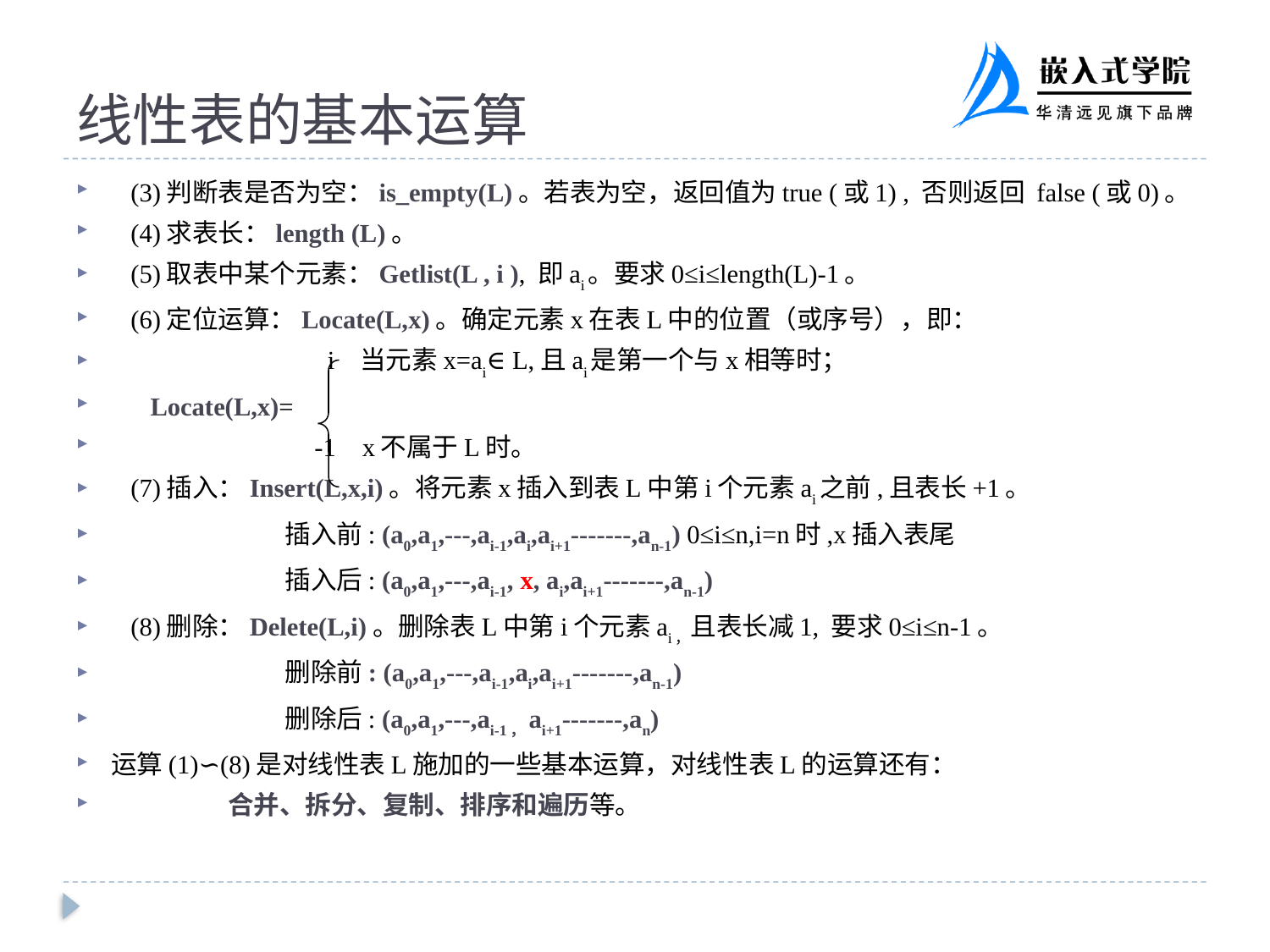

# 线性表的基本运算
   (3)判断表是否为空：is_empty(L)。若表为空，返回值为true (或1) , 否则返回 false (或0)。
   (4)求表长：length (L)。
   (5)取表中某个元素：Getlist(L , i ), 即ai。要求0≤i≤length(L)-1。
   (6)定位运算：Locate(L,x)。确定元素x在表L中的位置（或序号），即：
                                 i   当元素x=ai∈L,且ai是第一个与x相等时；
      Locate(L,x)=
                               -1    x不属于L时。
   (7)插入：Insert(L,x,i)。将元素x插入到表L中第i个元素ai之前,且表长+1。
	         插入前: (a0,a1,---,ai-1,ai,ai+1-------,an-1) 0≤i≤n,i=n时,x插入表尾
	         插入后: (a0,a1,---,ai-1, x, ai,ai+1-------,an-1)
   (8)删除：Delete(L,i)。删除表L中第i个元素ai，且表长减1, 要求0≤i≤n-1。
	         删除前: (a0,a1,---,ai-1,ai,ai+1-------,an-1)
	         删除后: (a0,a1,---,ai-1，ai+1-------,an)
运算(1)∽(8)是对线性表L施加的一些基本运算，对线性表L的运算还有：
			合并、拆分、复制、排序和遍历等。

46